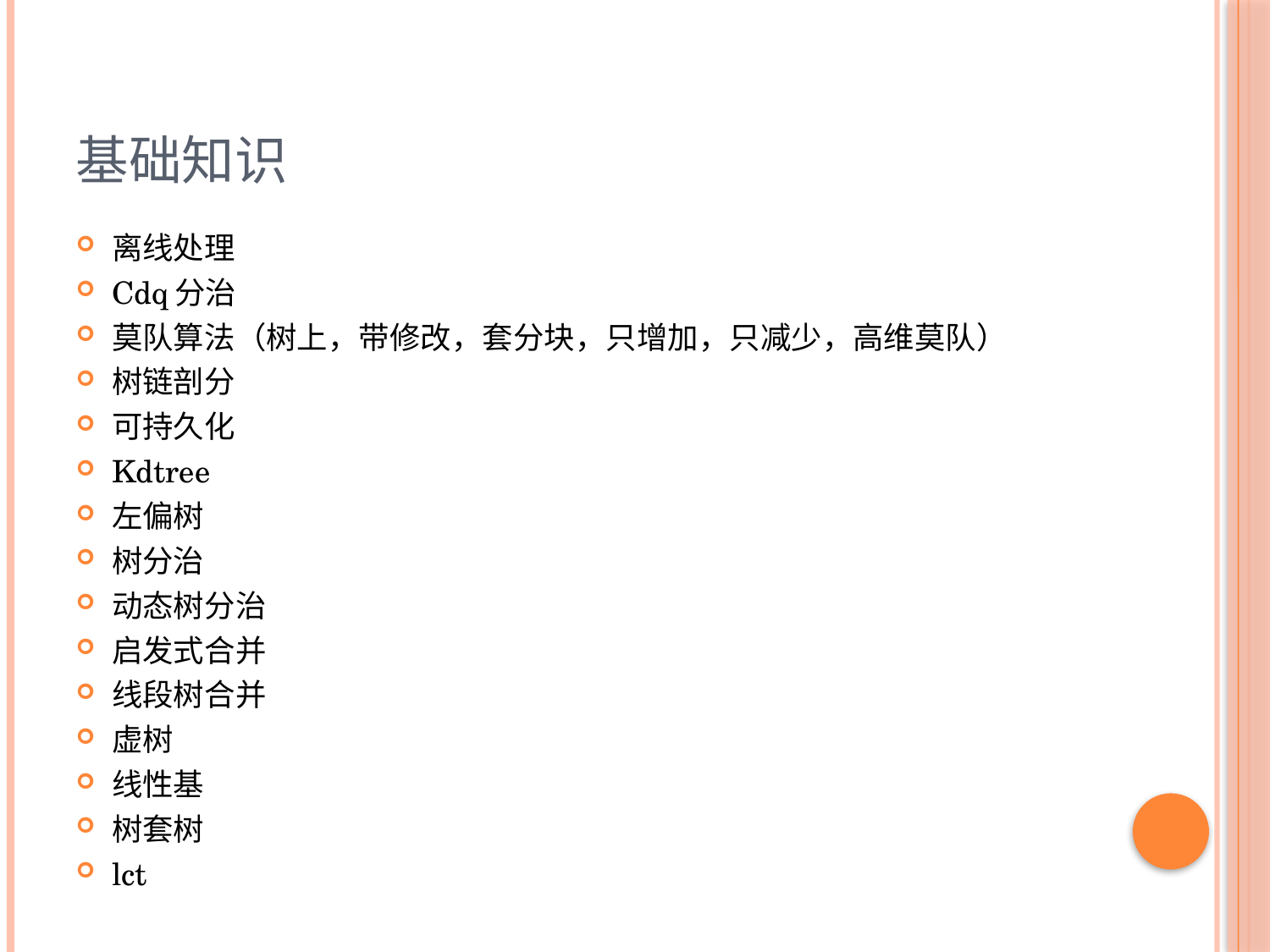

# 基础知识
离线处理
Cdq分治
莫队算法（树上，带修改，套分块，只增加，只减少，高维莫队）
树链剖分
可持久化
Kdtree
左偏树
树分治
动态树分治
启发式合并
线段树合并
虚树
线性基
树套树
lct